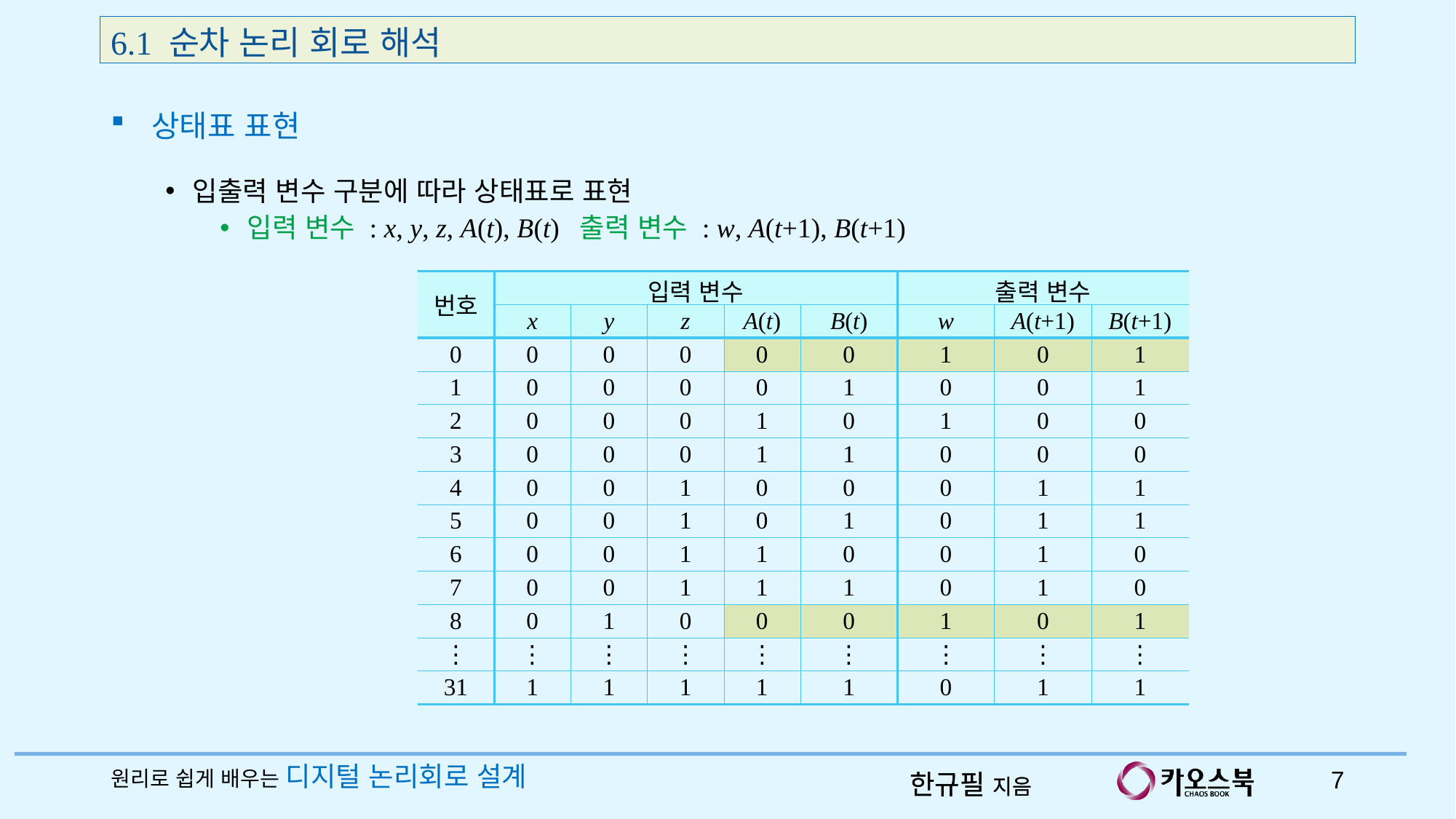

6.1 순차 논리 회로 해석
상태표 표현
입출력 변수 구분에 따라 상태표로 표현
입력 변수 : x, y, z, A(t), B(t)  출력 변수 : w, A(t+1), B(t+1)
| 번호 | 입력 변수 |  |  |  |  | 출력 변수 |  |  |
| --- | --- | --- | --- | --- | --- | --- | --- | --- |
|  | x | y | z | A(t) | B(t) | w | A(t+1) | B(t+1) |
| 0 | 0 | 0 | 0 | 0 | 0 | 1 | 0 | 1 |
| 1 | 0 | 0 | 0 | 0 | 1 | 0 | 0 | 1 |
| 2 | 0 | 0 | 0 | 1 | 0 | 1 | 0 | 0 |
| 3 | 0 | 0 | 0 | 1 | 1 | 0 | 0 | 0 |
| 4 | 0 | 0 | 1 | 0 | 0 | 0 | 1 | 1 |
| 5 | 0 | 0 | 1 | 0 | 1 | 0 | 1 | 1 |
| 6 | 0 | 0 | 1 | 1 | 0 | 0 | 1 | 0 |
| 7 | 0 | 0 | 1 | 1 | 1 | 0 | 1 | 0 |
| 8 | 0 | 1 | 0 | 0 | 0 | 1 | 0 | 1 |
| ⋮ | ⋮ | ⋮ | ⋮ | ⋮ | ⋮ | ⋮ | ⋮ | ⋮ |
| 31 | 1 | 1 | 1 | 1 | 1 | 0 | 1 | 1 |
원리로 쉽게 배우는 디지털 논리회로 설계
7